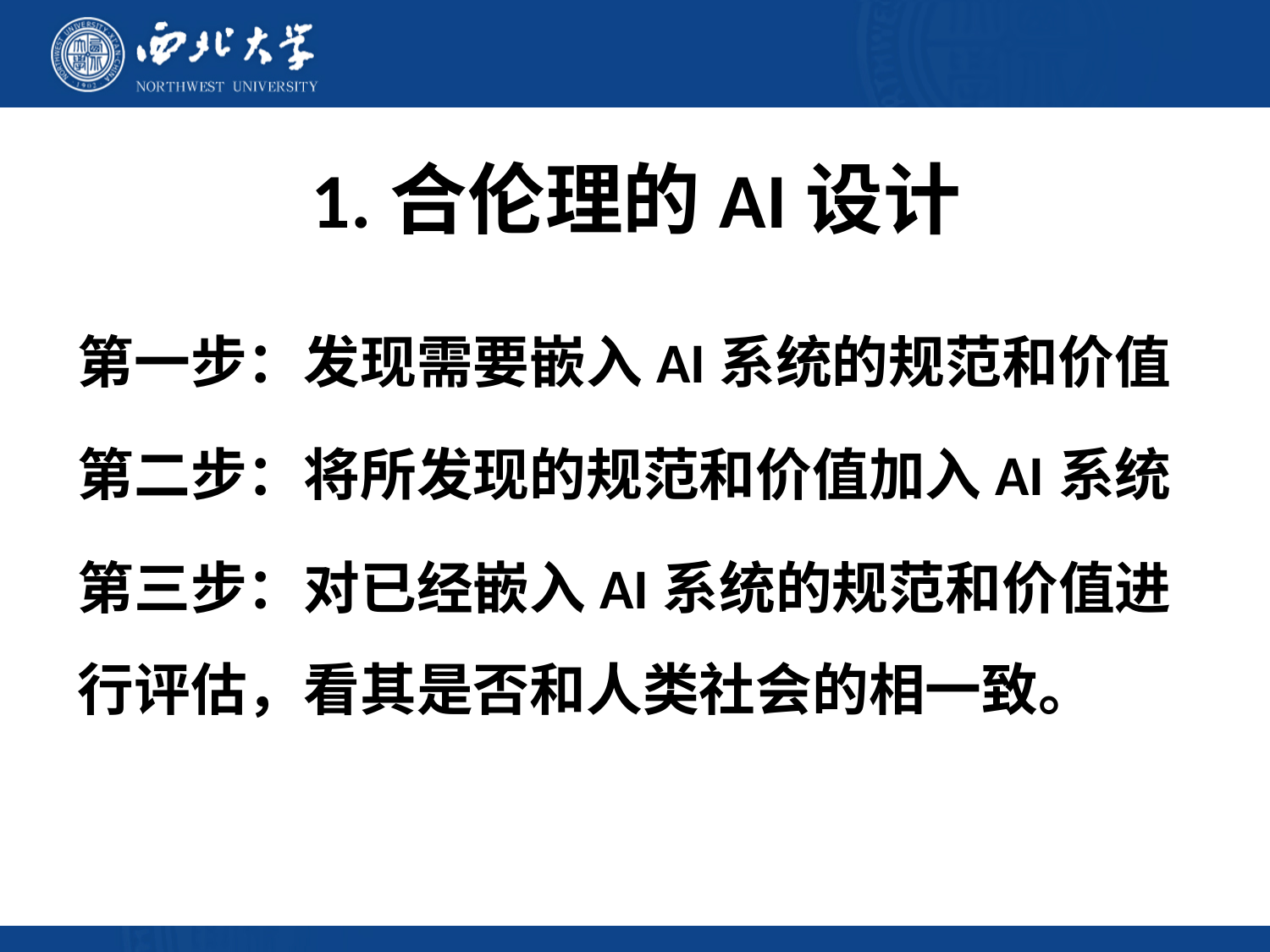

# 1.合伦理的AI设计
第一步：发现需要嵌入AI系统的规范和价值
第二步：将所发现的规范和价值加入AI系统
第三步：对已经嵌入AI系统的规范和价值进行评估，看其是否和人类社会的相一致。